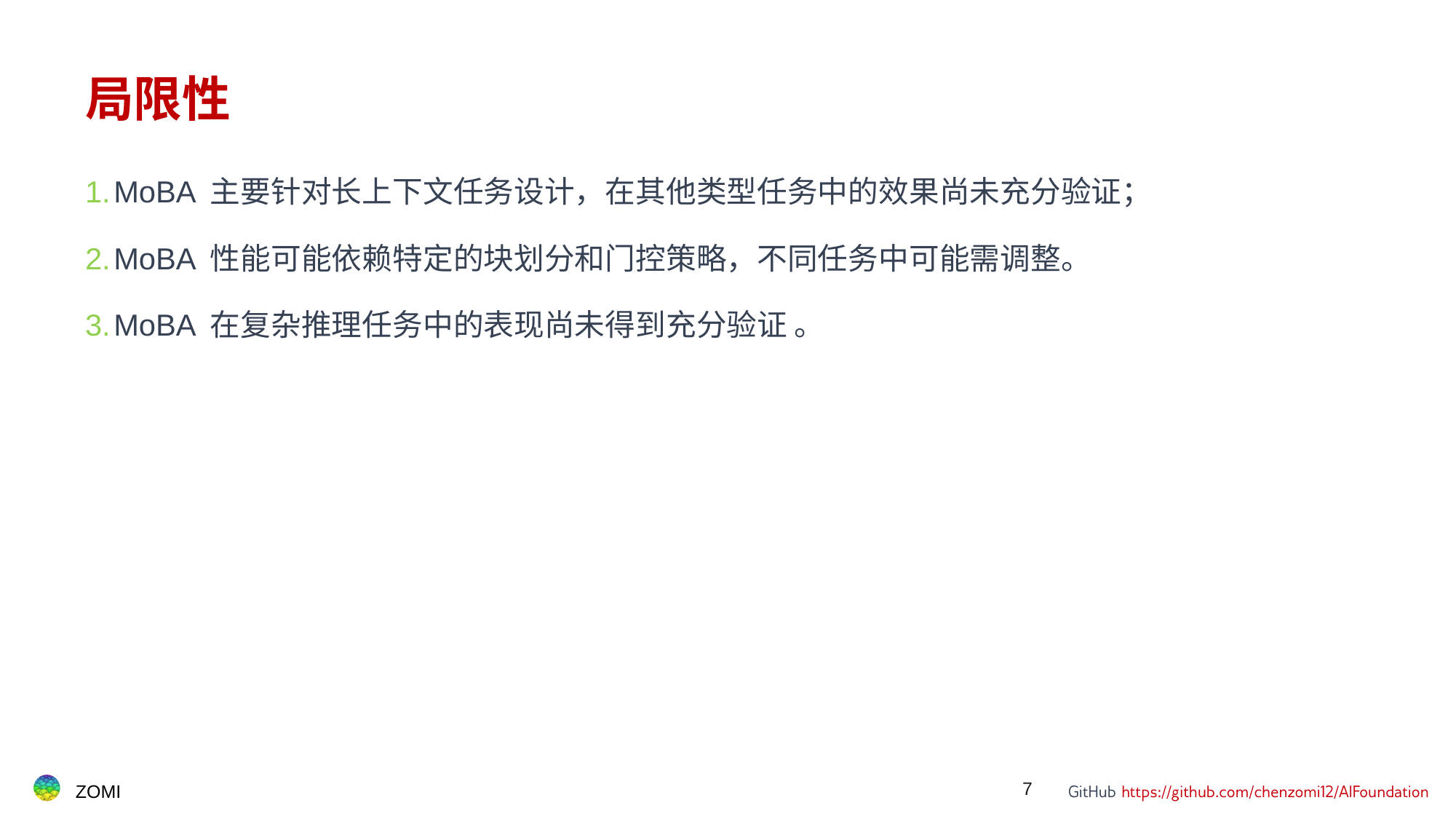

# 局限性
MoBA 主要针对长上下文任务设计，在其他类型任务中的效果尚未充分验证；
MoBA 性能可能依赖特定的块划分和门控策略，不同任务中可能需调整。
MoBA 在复杂推理任务中的表现尚未得到充分验证 。